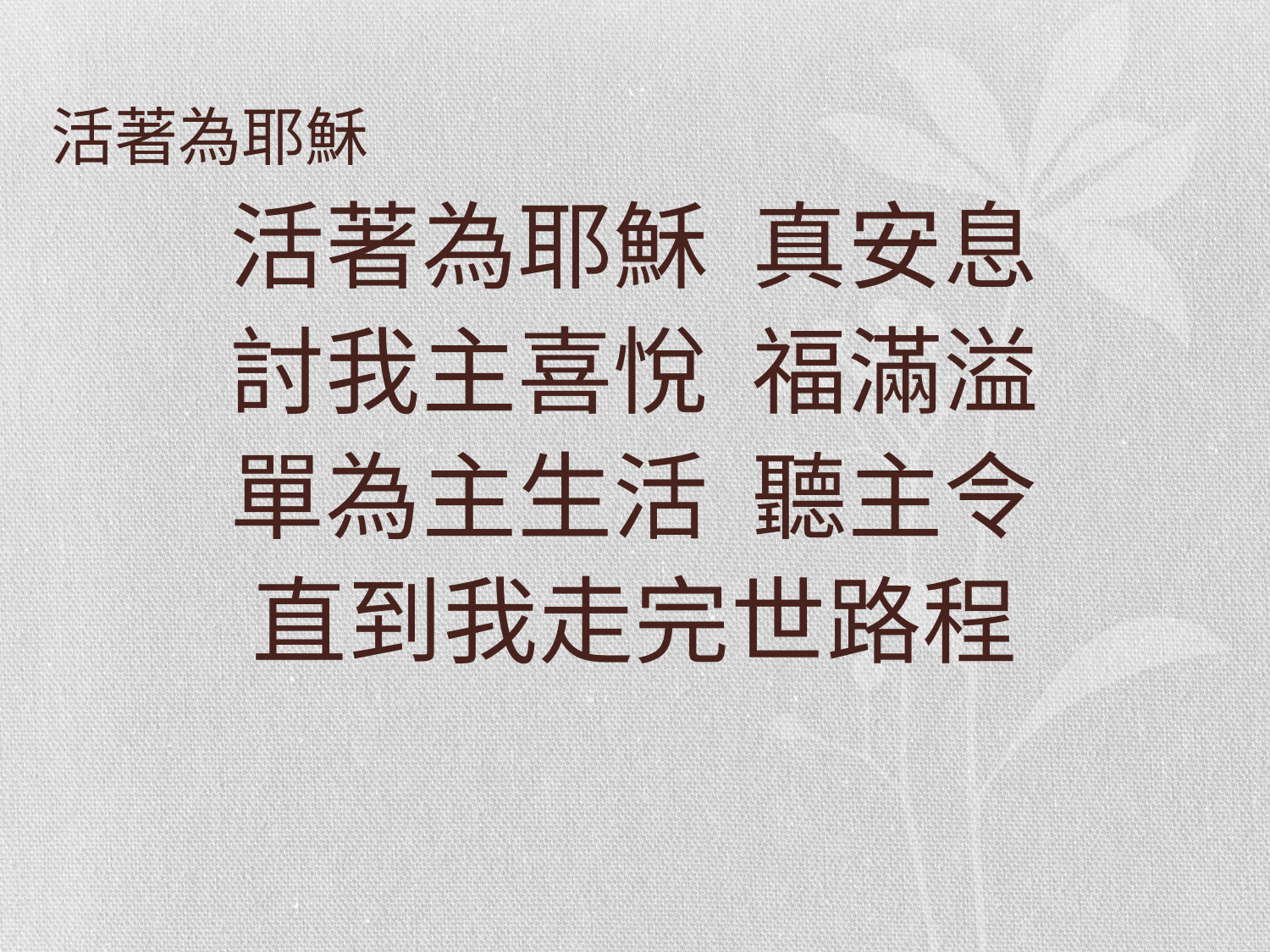

# 活著為耶穌
活著為耶穌  真安息
討我主喜悅  福滿溢
單為主生活  聽主令
直到我走完世路程